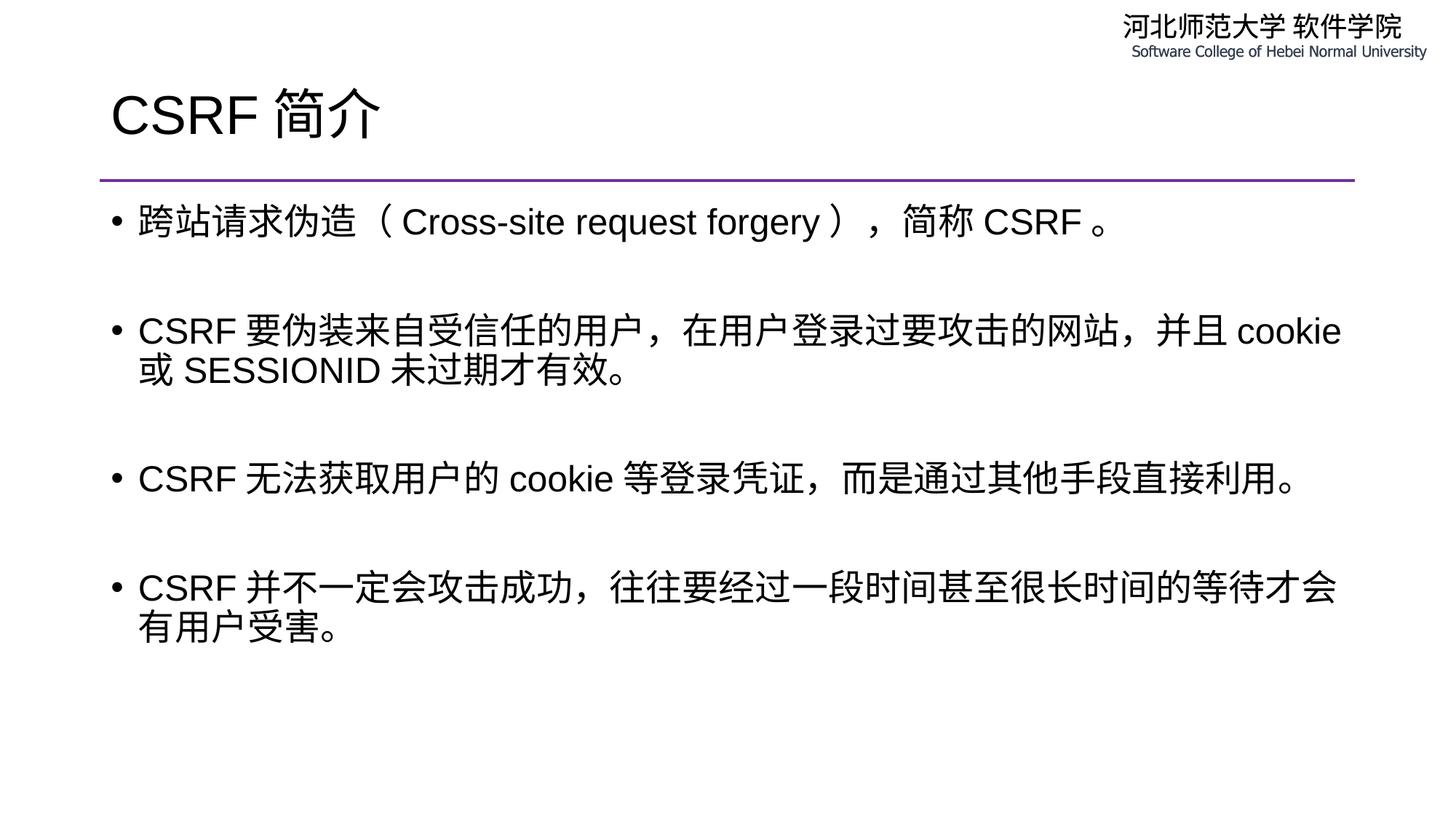

# CSRF简介
跨站请求伪造（Cross-site request forgery），简称CSRF。

CSRF要伪装来自受信任的用户，在用户登录过要攻击的网站，并且cookie或SESSIONID未过期才有效。

CSRF无法获取用户的cookie等登录凭证，而是通过其他手段直接利用。

CSRF并不一定会攻击成功，往往要经过一段时间甚至很长时间的等待才会有用户受害。